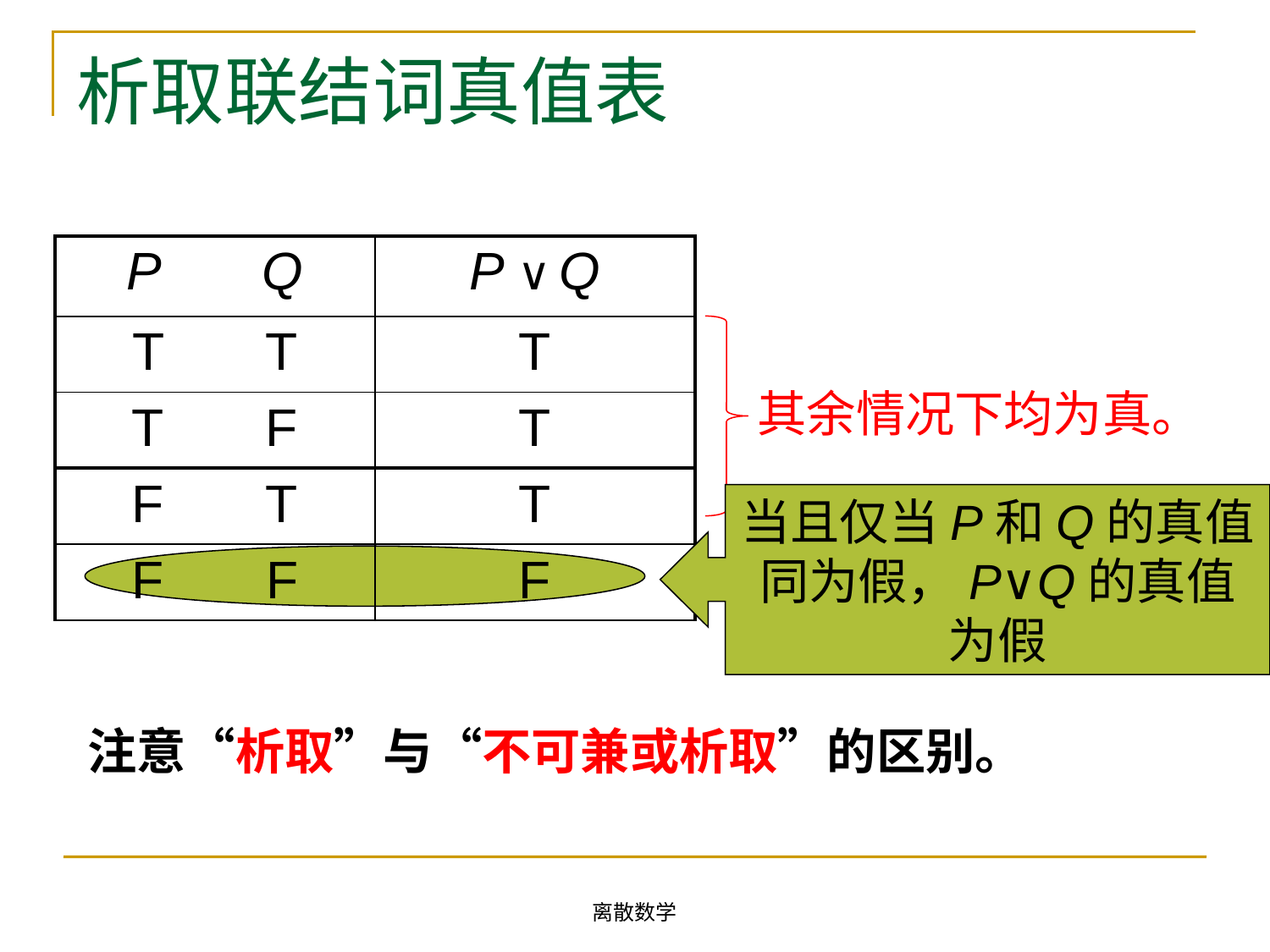

# 析取联结词真值表
| P Q | P ∨ Q |
| --- | --- |
| T T | T |
| T F | T |
| F T | T |
| F F | F |

其余情况下均为真。
当且仅当P和Q的真值同为假，P∨Q的真值为假

注意“析取”与“不可兼或析取”的区别。

23
离散数学